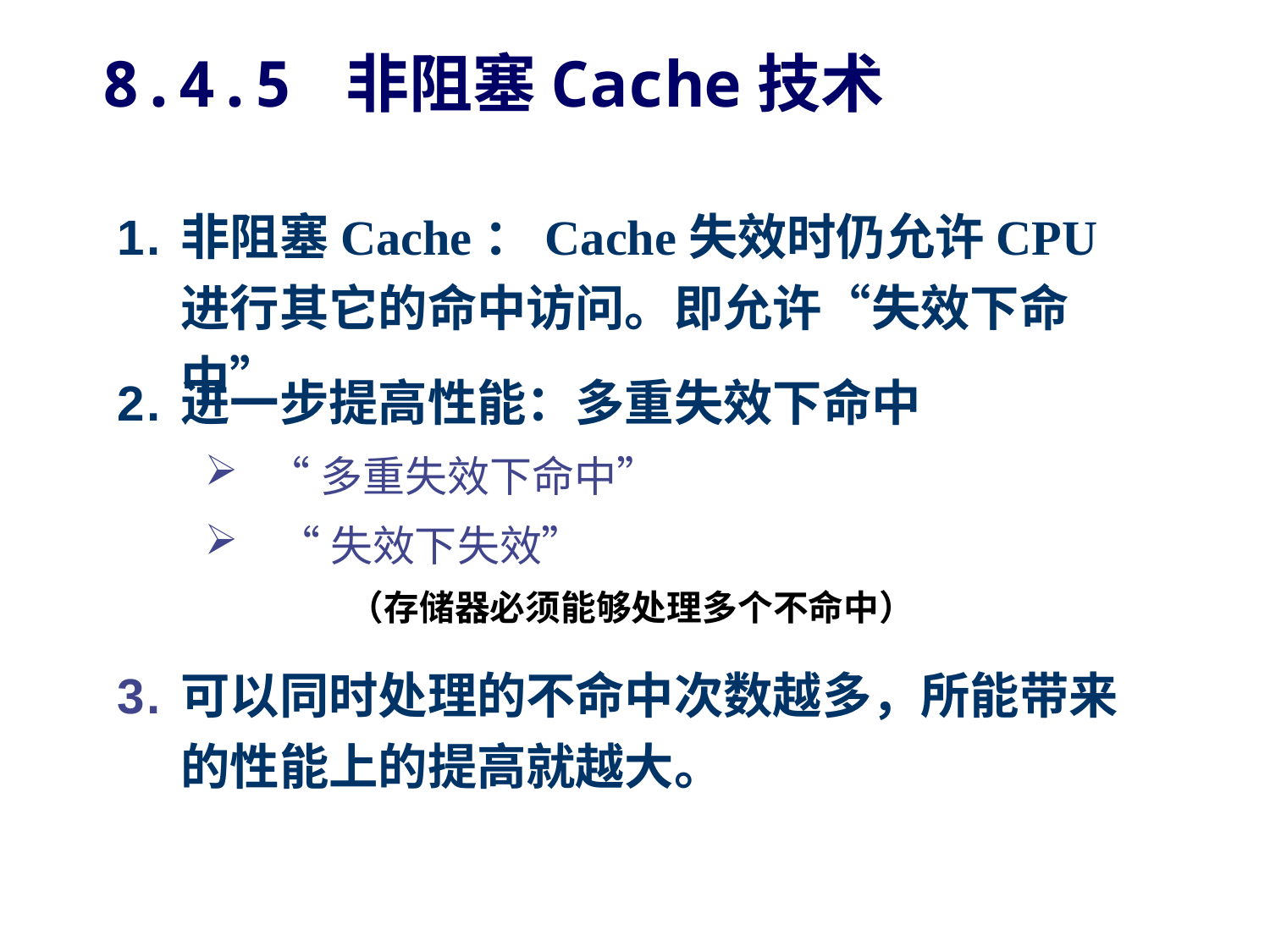

8.4.5 非阻塞Cache技术
非阻塞Cache：Cache失效时仍允许CPU进行其它的命中访问。即允许“失效下命中”
进一步提高性能：多重失效下命中
“多重失效下命中”
 “失效下失效”
      （存储器必须能够处理多个不命中）
可以同时处理的不命中次数越多，所能带来的性能上的提高就越大。